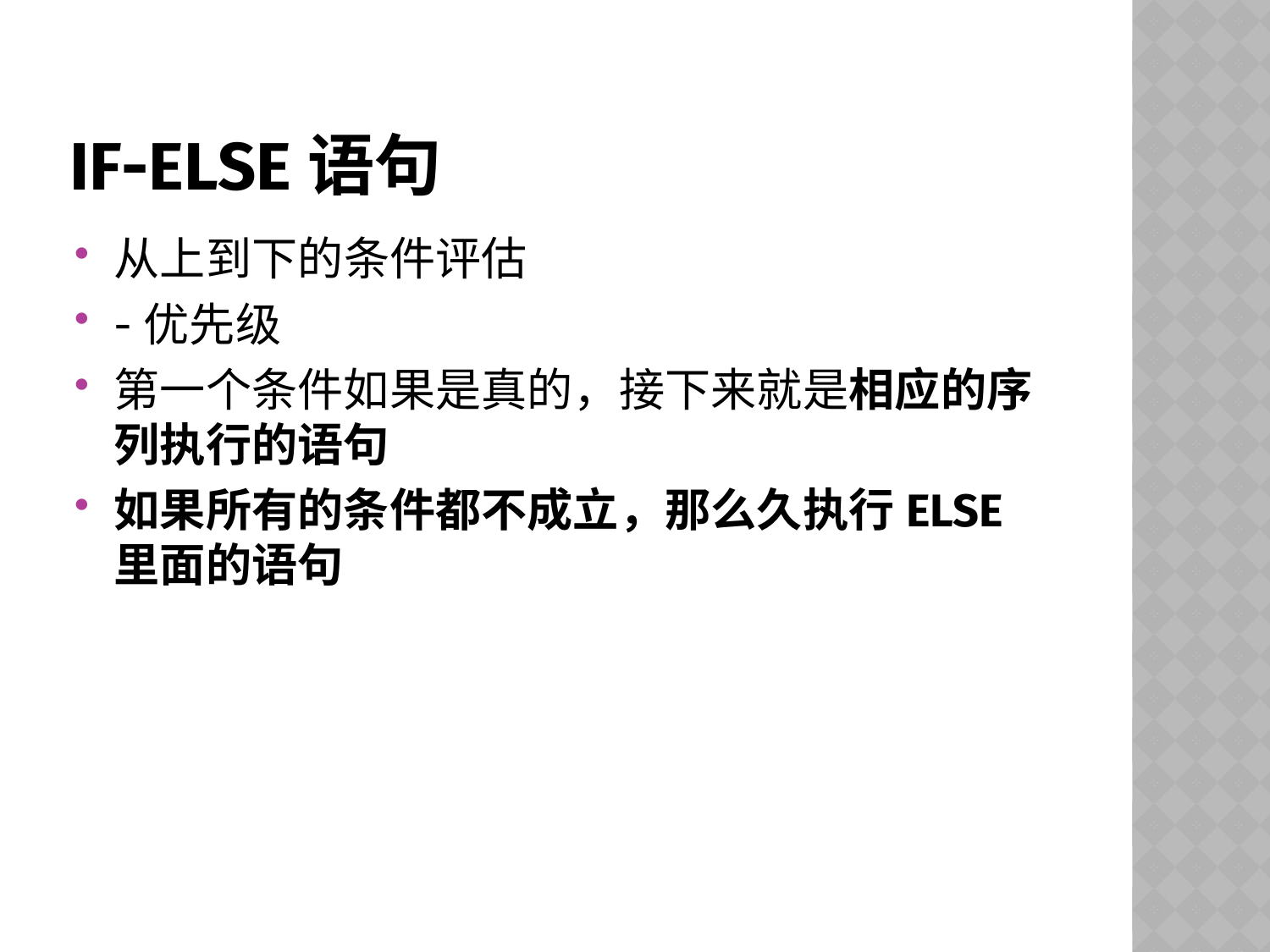

# If-else语句
从上到下的条件评估
-优先级
第一个条件如果是真的，接下来就是相应的序列执行的语句
如果所有的条件都不成立，那么久执行ELSE里面的语句